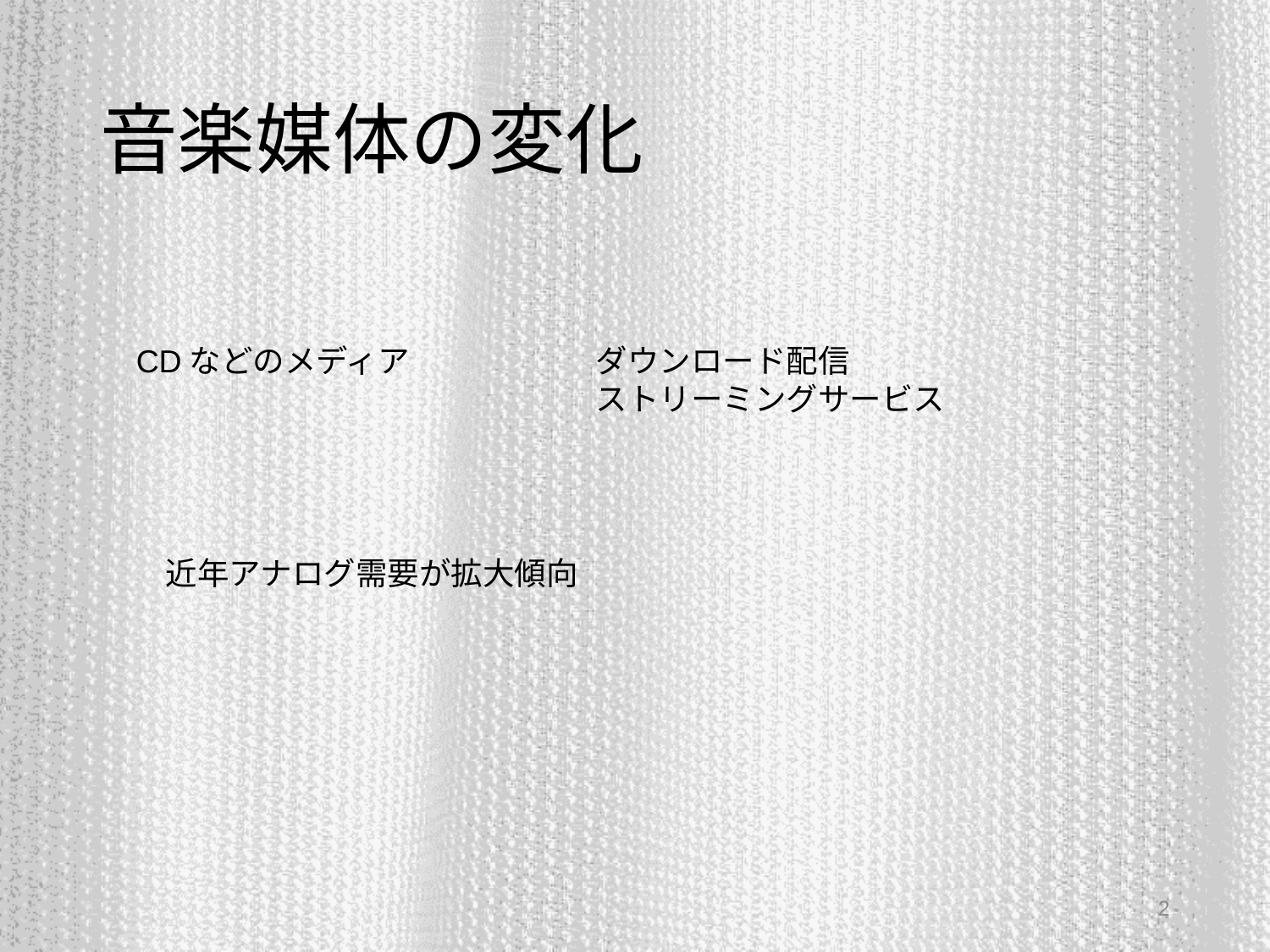

# 音楽媒体の変化
CDなどのメディア
ダウンロード配信
ストリーミングサービス
近年アナログ需要が拡大傾向
2